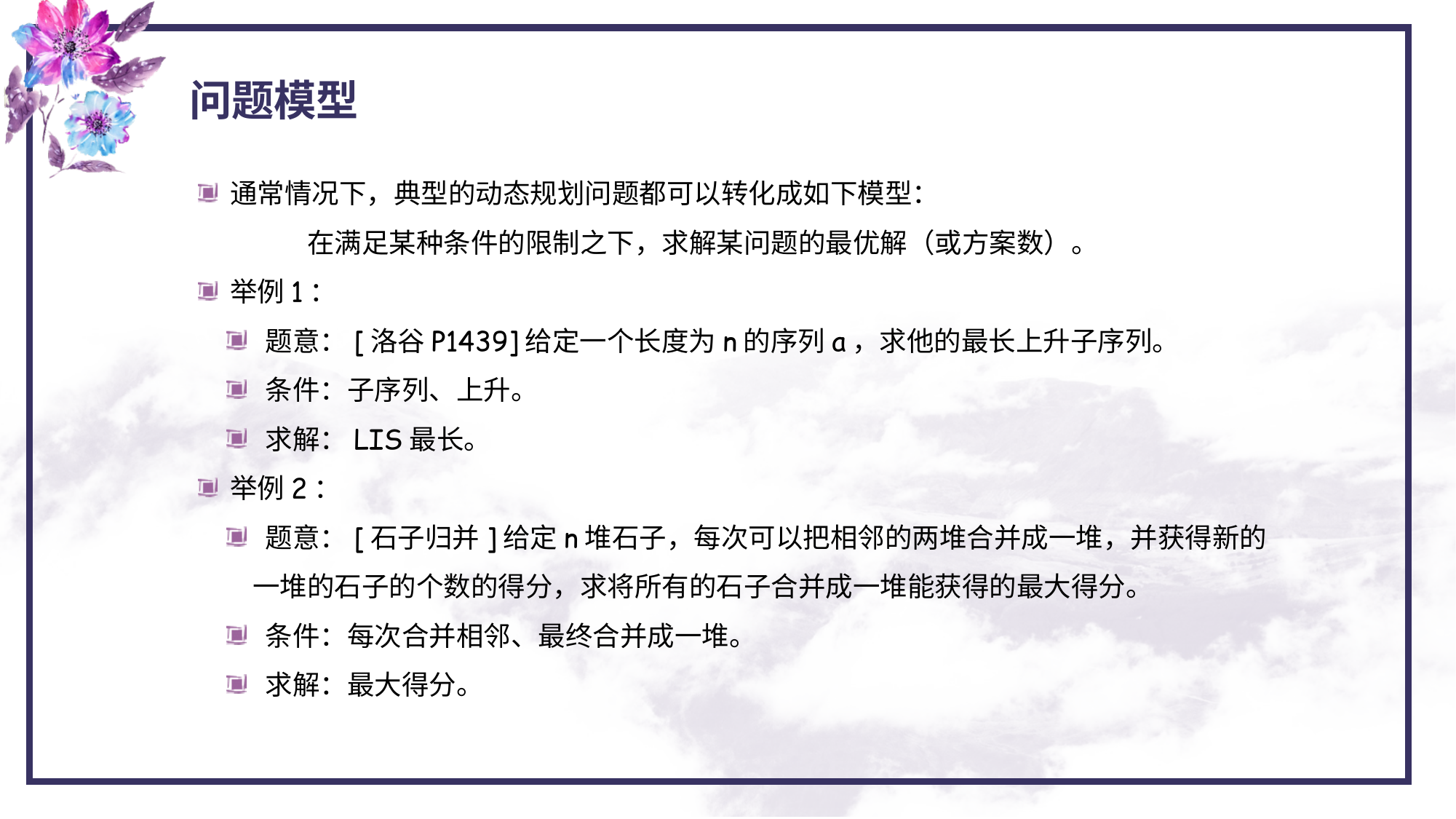

问题模型
 通常情况下，典型的动态规划问题都可以转化成如下模型：
	在满足某种条件的限制之下，求解某问题的最优解（或方案数）。
 举例1：
 题意：[洛谷P1439]给定一个长度为n的序列a，求他的最长上升子序列。
 条件：子序列、上升。
 求解：LIS最长。
 举例2：
 题意：[石子归并]给定n堆石子，每次可以把相邻的两堆合并成一堆，并获得新的一堆的石子的个数的得分，求将所有的石子合并成一堆能获得的最大得分。
 条件：每次合并相邻、最终合并成一堆。
 求解：最大得分。